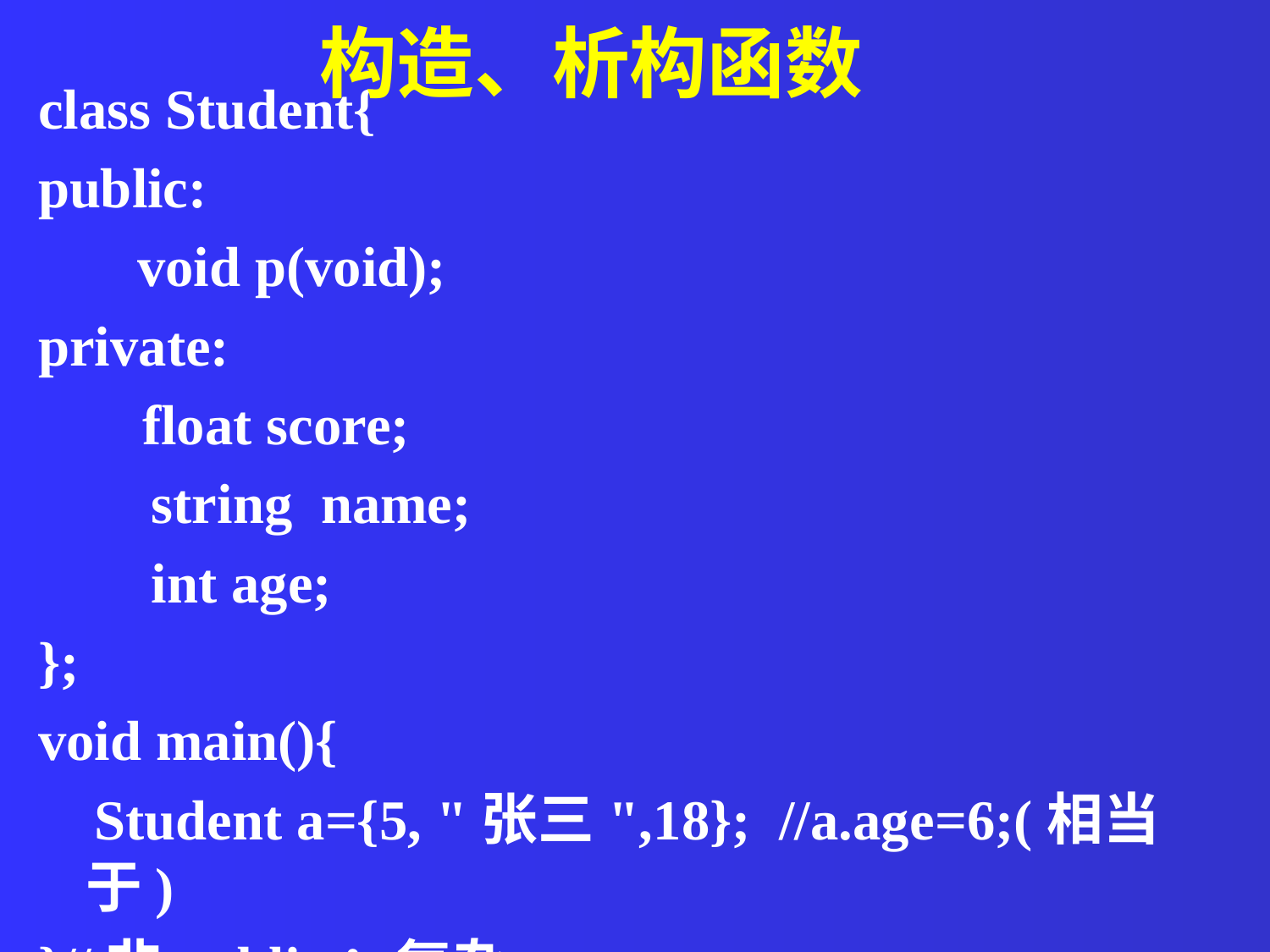

构造、析构函数
class Student{
public:
       void p(void);
private:
	    float score;
        string  name;
        int age;
};
void main(){
    Student a={5, "张三",18};  //a.age=6;(相当于)
}//非public；复杂